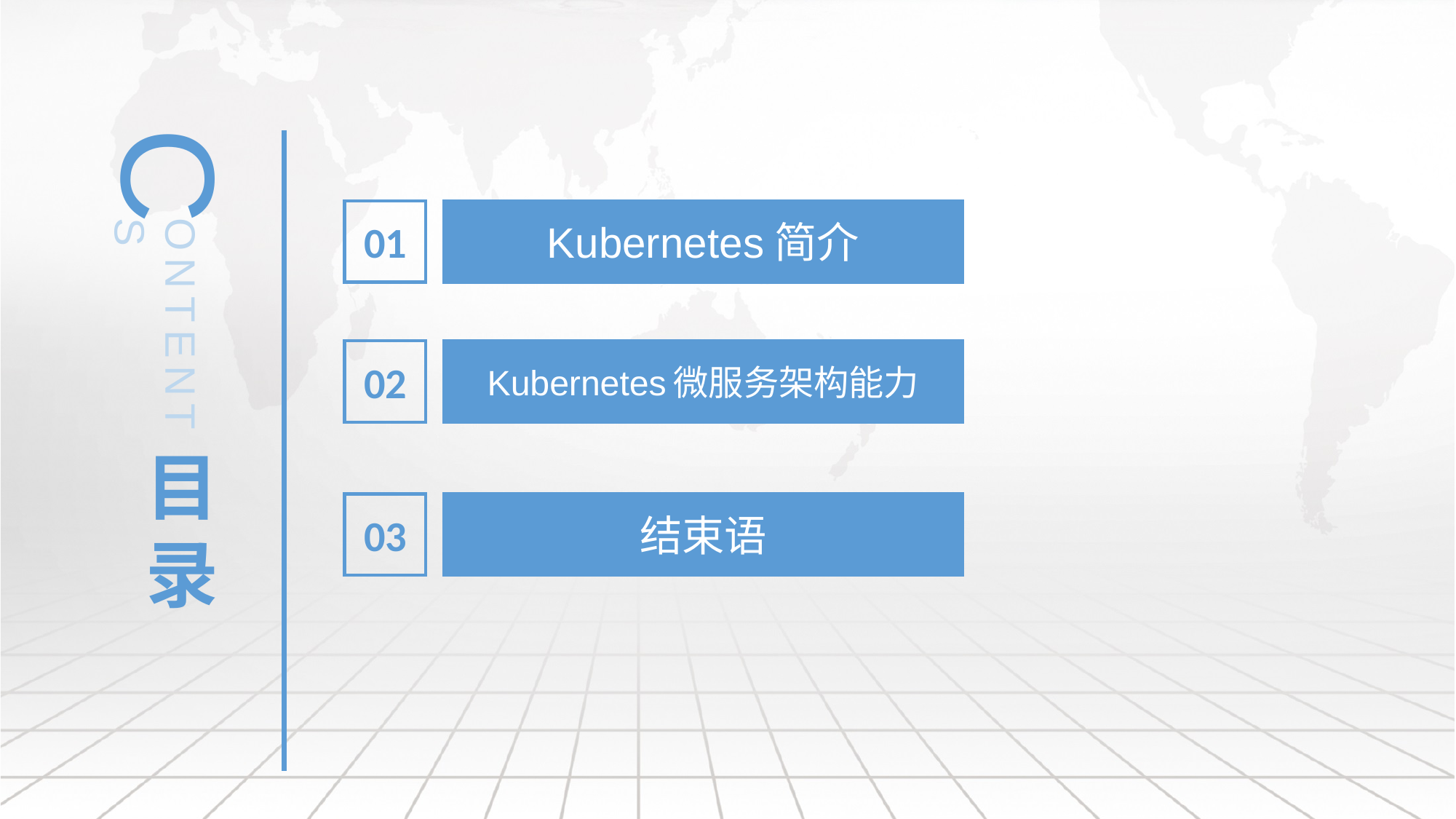

C
01
Kubernetes简介
ONTENTS
02
Kubernetes微服务架构能力
目
录
03
结束语